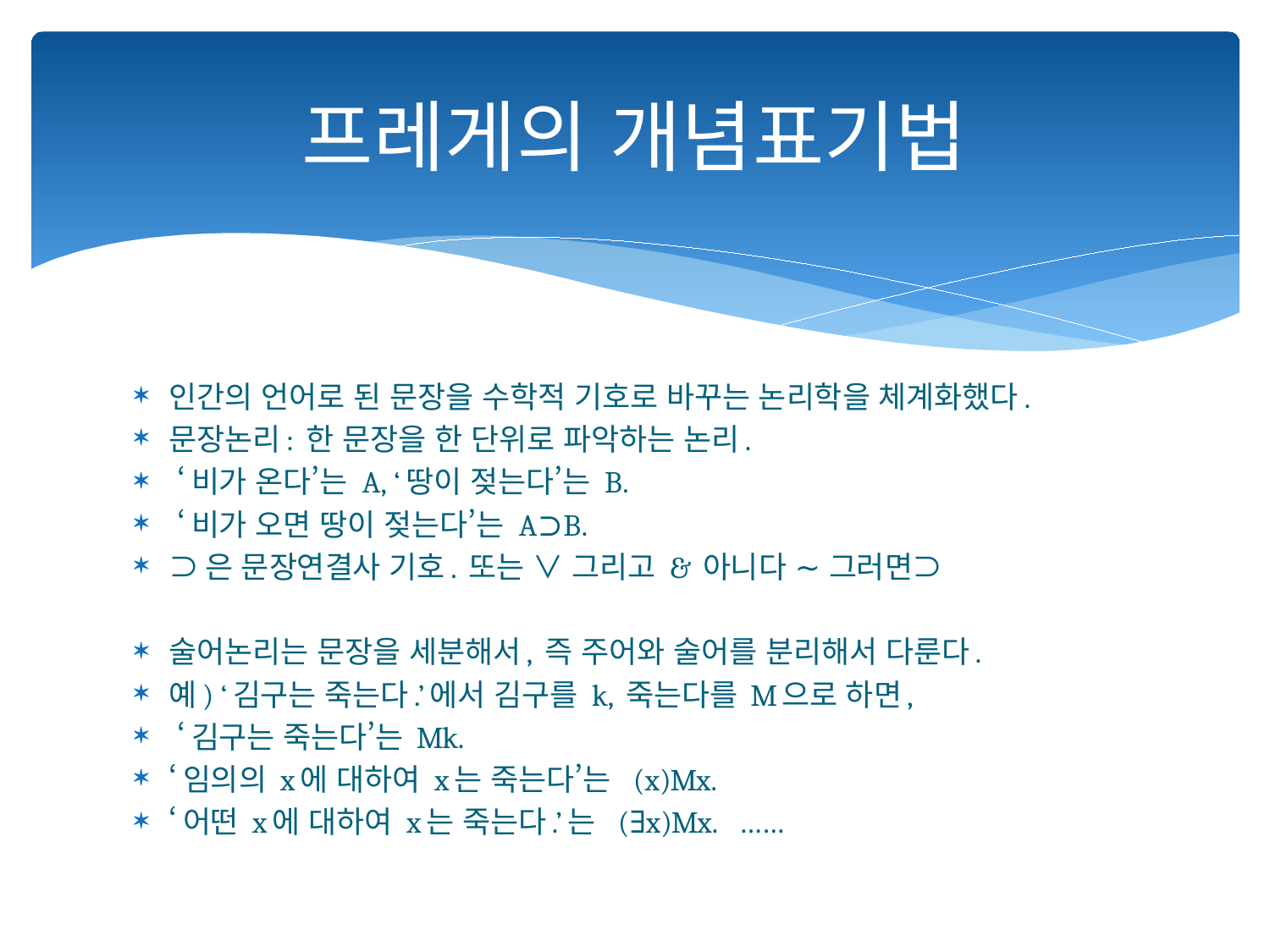

# 프레게의 개념표기법
인간의 언어로 된 문장을 수학적 기호로 바꾸는 논리학을 체계화했다.
문장논리: 한 문장을 한 단위로 파악하는 논리.
 ‘비가 온다’는 A, ‘땅이 젖는다’는 B.
 ‘비가 오면 땅이 젖는다’는 A⊃B.
⊃은 문장연결사 기호. 또는 ∨ 그리고 & 아니다 ∼ 그러면⊃

술어논리는 문장을 세분해서, 즉 주어와 술어를 분리해서 다룬다.
예) ‘김구는 죽는다.’에서 김구를 k, 죽는다를 M으로 하면,
 ‘김구는 죽는다’는 Mk.
‘임의의 x에 대하여 x는 죽는다’는  (x)Mx.
‘어떤 x에 대하여 x는 죽는다.’는  (∃x)Mx.   ……